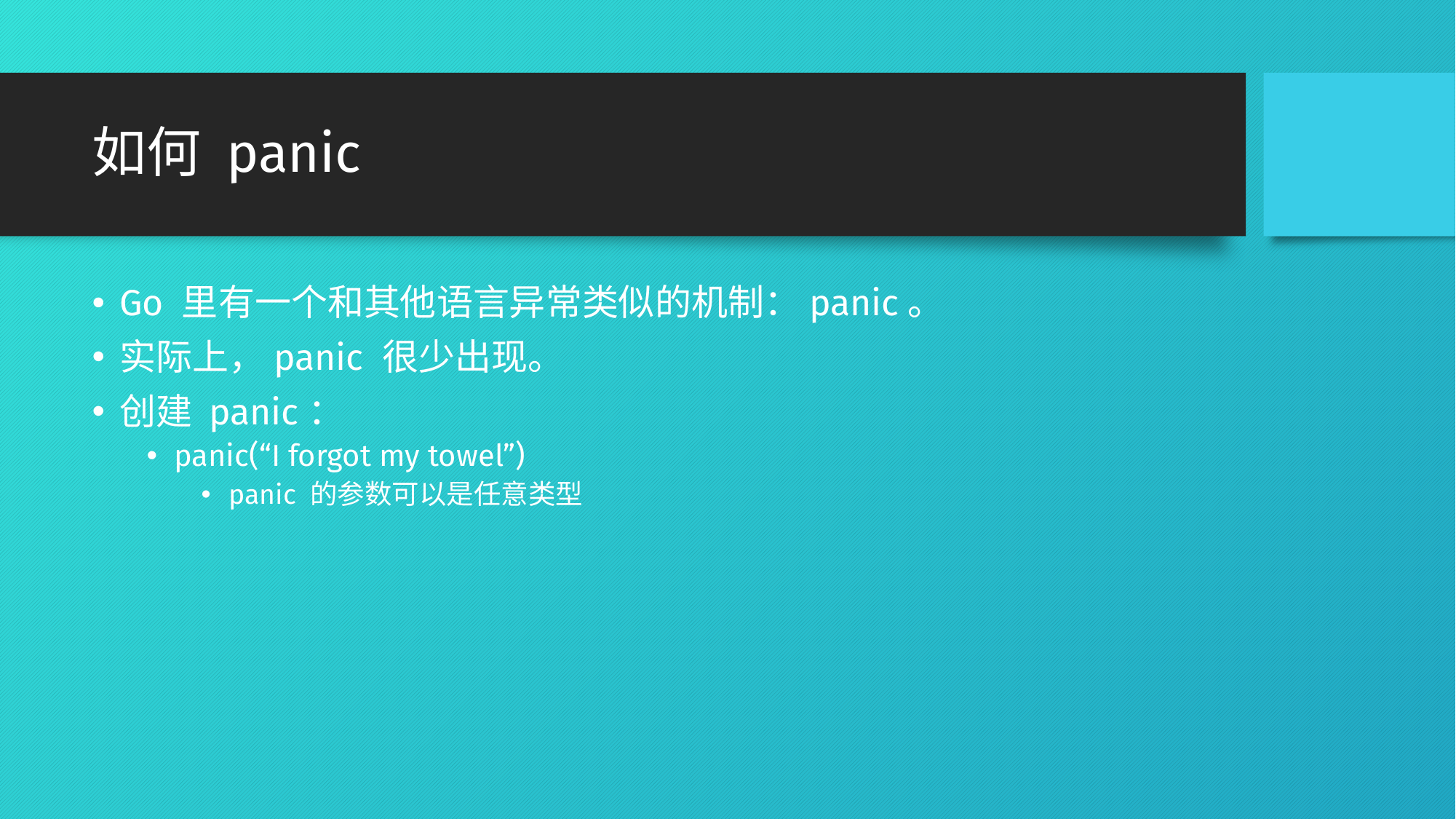

# 如何 panic
Go 里有一个和其他语言异常类似的机制：panic。
实际上，panic 很少出现。
创建 panic：
panic(“I forgot my towel”)
panic 的参数可以是任意类型